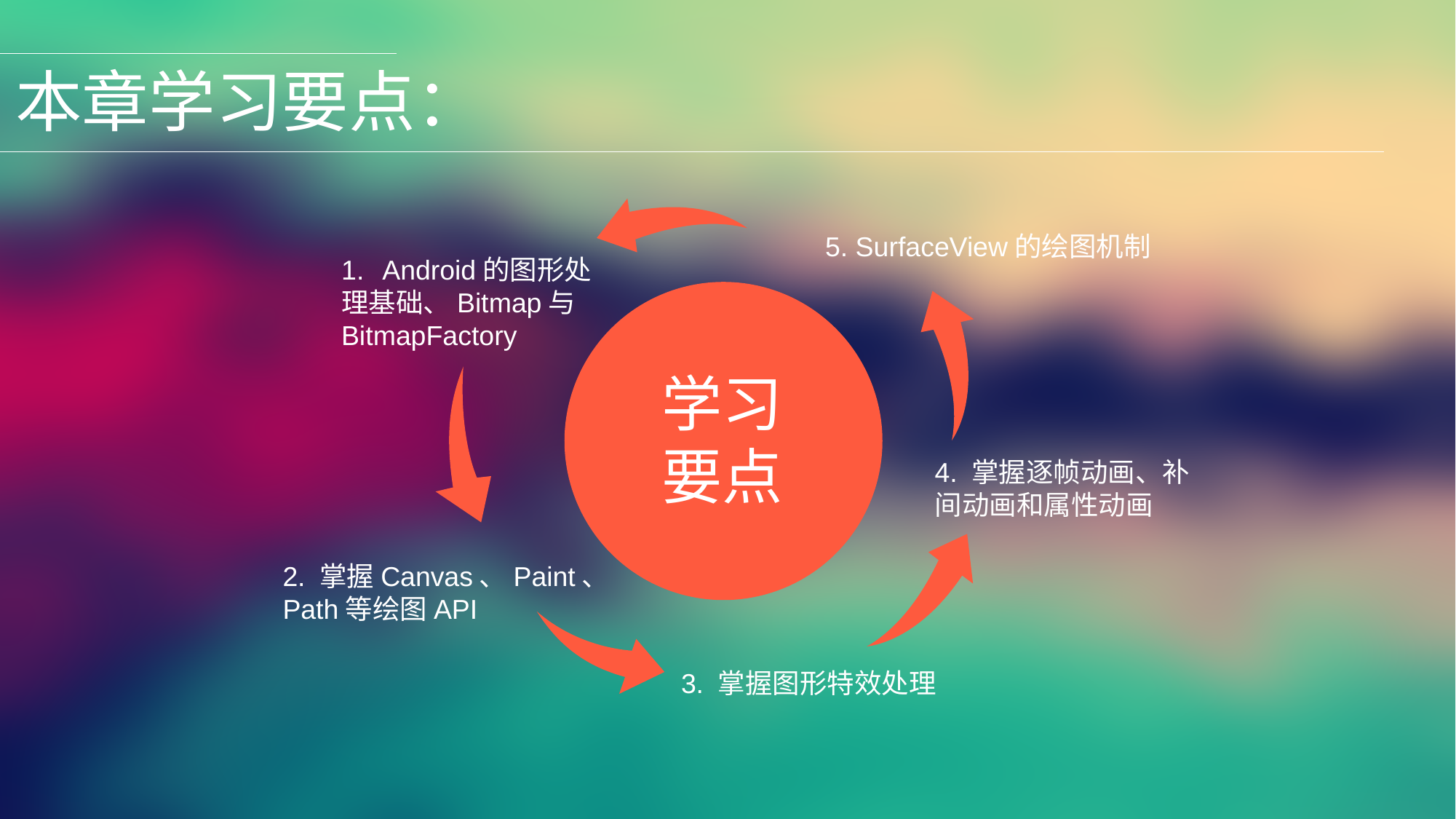

本章学习要点：

5. SurfaceView的绘图机制
Android的图形处
理基础、Bitmap与
BitmapFactory
学习要点
4. 掌握逐帧动画、补
间动画和属性动画
2. 掌握Canvas、Paint、
Path等绘图API
3. 掌握图形特效处理